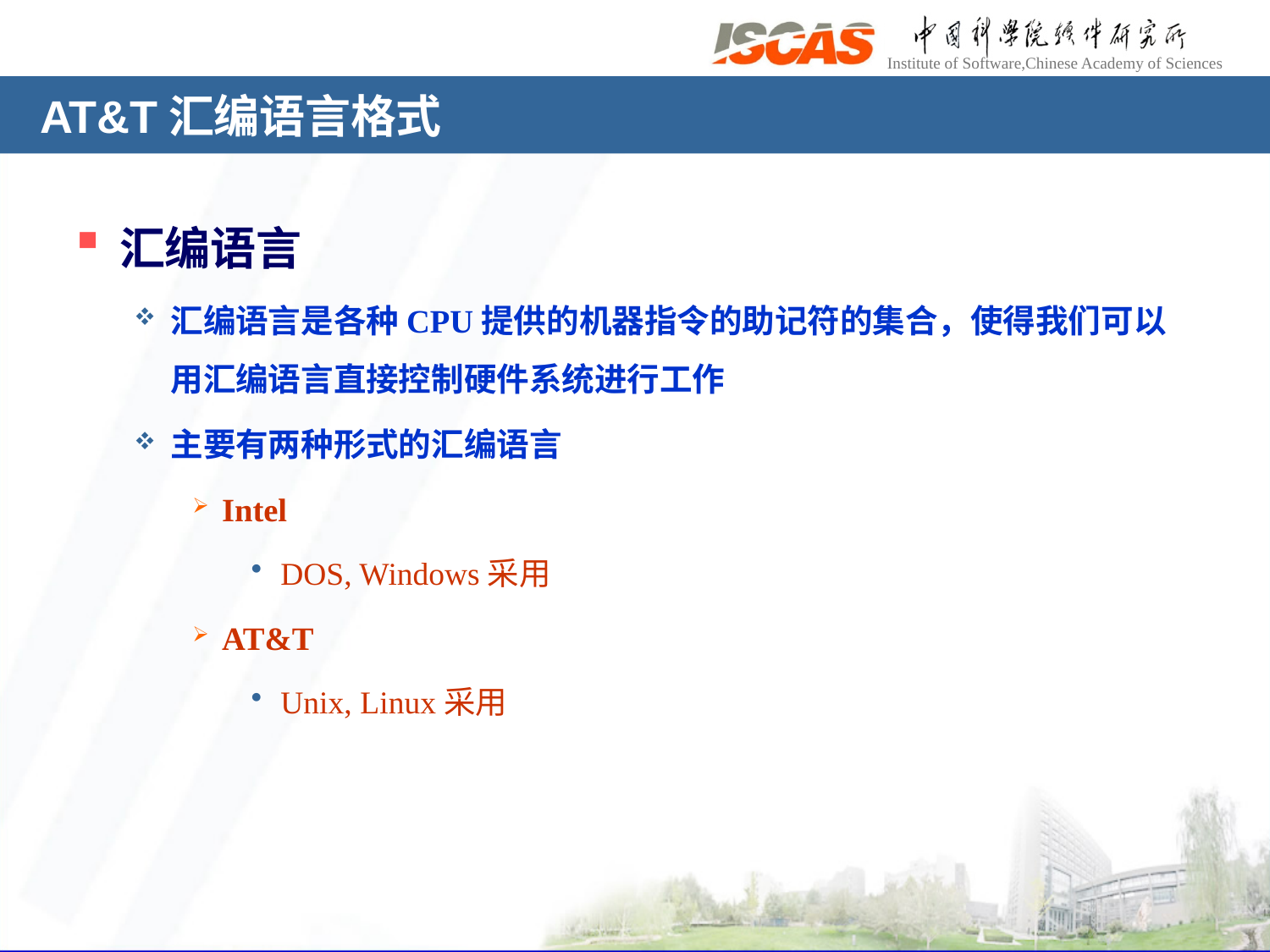

# AT&T汇编语言格式
汇编语言
汇编语言是各种CPU提供的机器指令的助记符的集合，使得我们可以用汇编语言直接控制硬件系统进行工作
主要有两种形式的汇编语言
Intel
DOS, Windows采用
AT&T
Unix, Linux采用